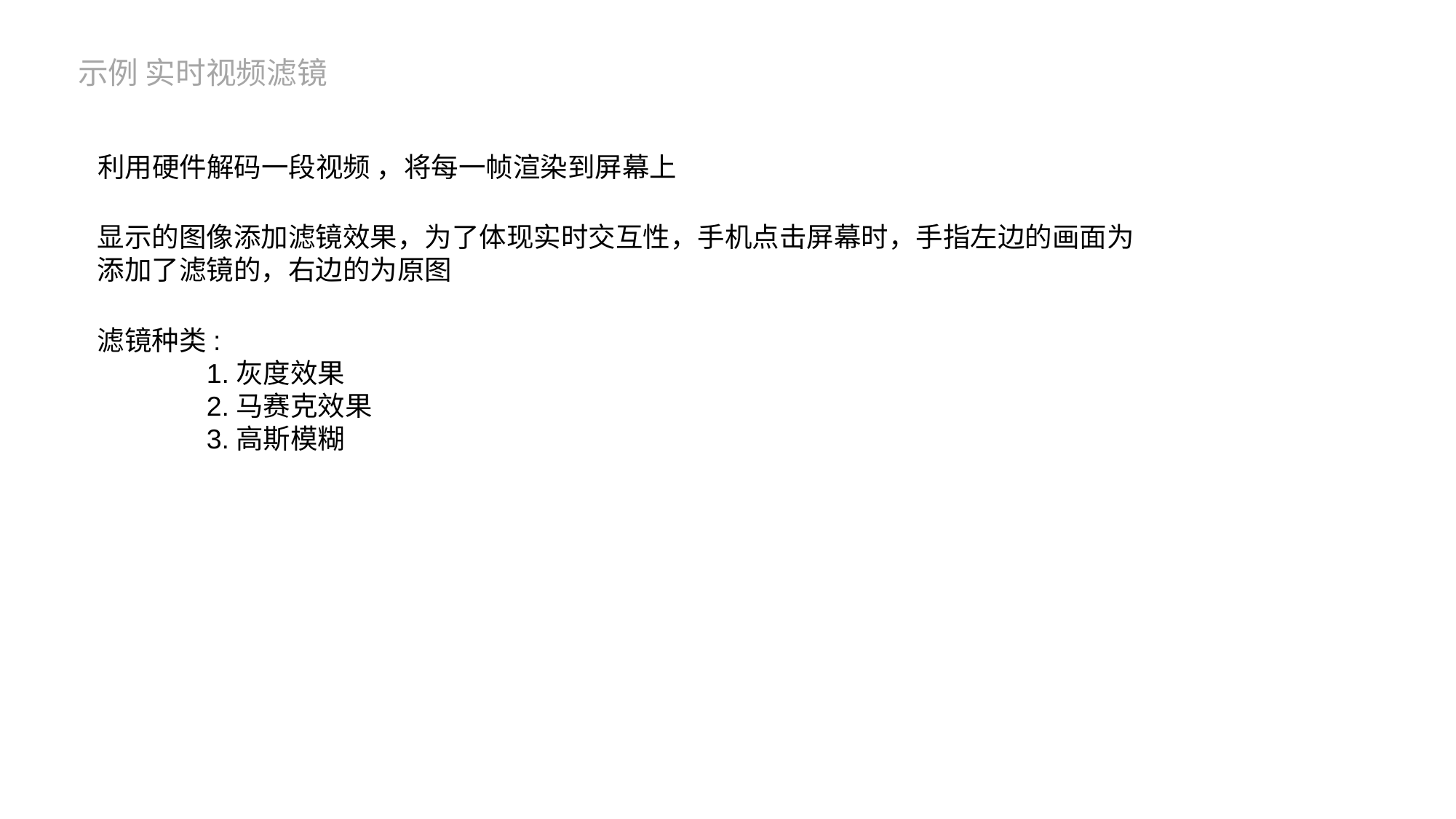

示例 实时视频滤镜
利用硬件解码一段视频 ，将每一帧渲染到屏幕上
显示的图像添加滤镜效果，为了体现实时交互性，手机点击屏幕时，手指左边的画面为添加了滤镜的，右边的为原图
滤镜种类:
	1.灰度效果
	2.马赛克效果
	3.高斯模糊